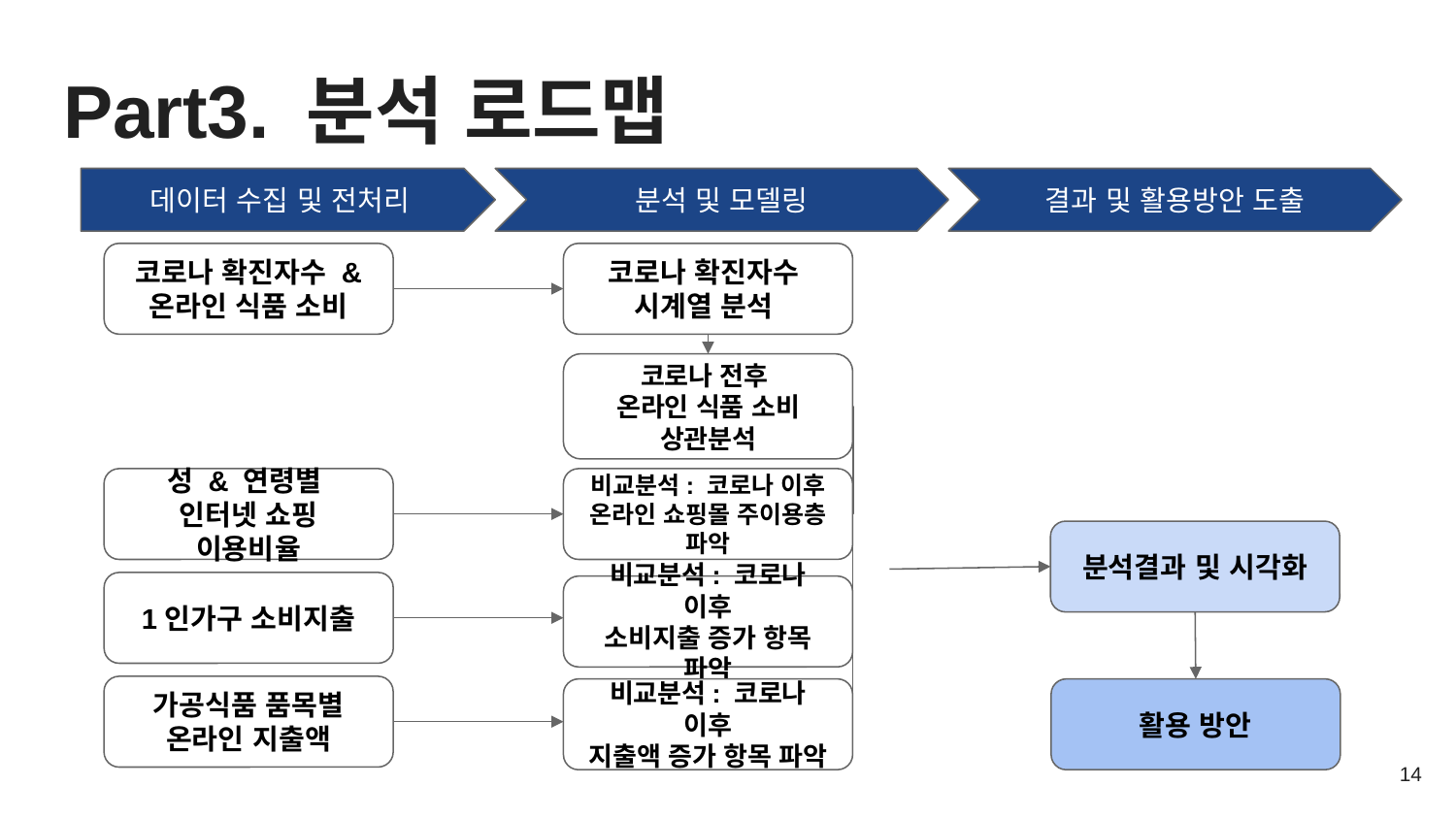

# Part3. 분석 로드맵
데이터 수집 및 전처리
분석 및 모델링
결과 및 활용방안 도출
코로나 확진자수
시계열 분석
코로나 확진자수 &
온라인 식품 소비
코로나 전후
온라인 식품 소비 상관분석
성 & 연령별
인터넷 쇼핑 이용비율
비교분석: 코로나 이후
온라인 쇼핑몰 주이용층 파악
분석결과 및 시각화
1인가구 소비지출
비교분석: 코로나 이후
소비지출 증가 항목 파악
가공식품 품목별
온라인 지출액
비교분석: 코로나 이후
지출액 증가 항목 파악
활용 방안
14